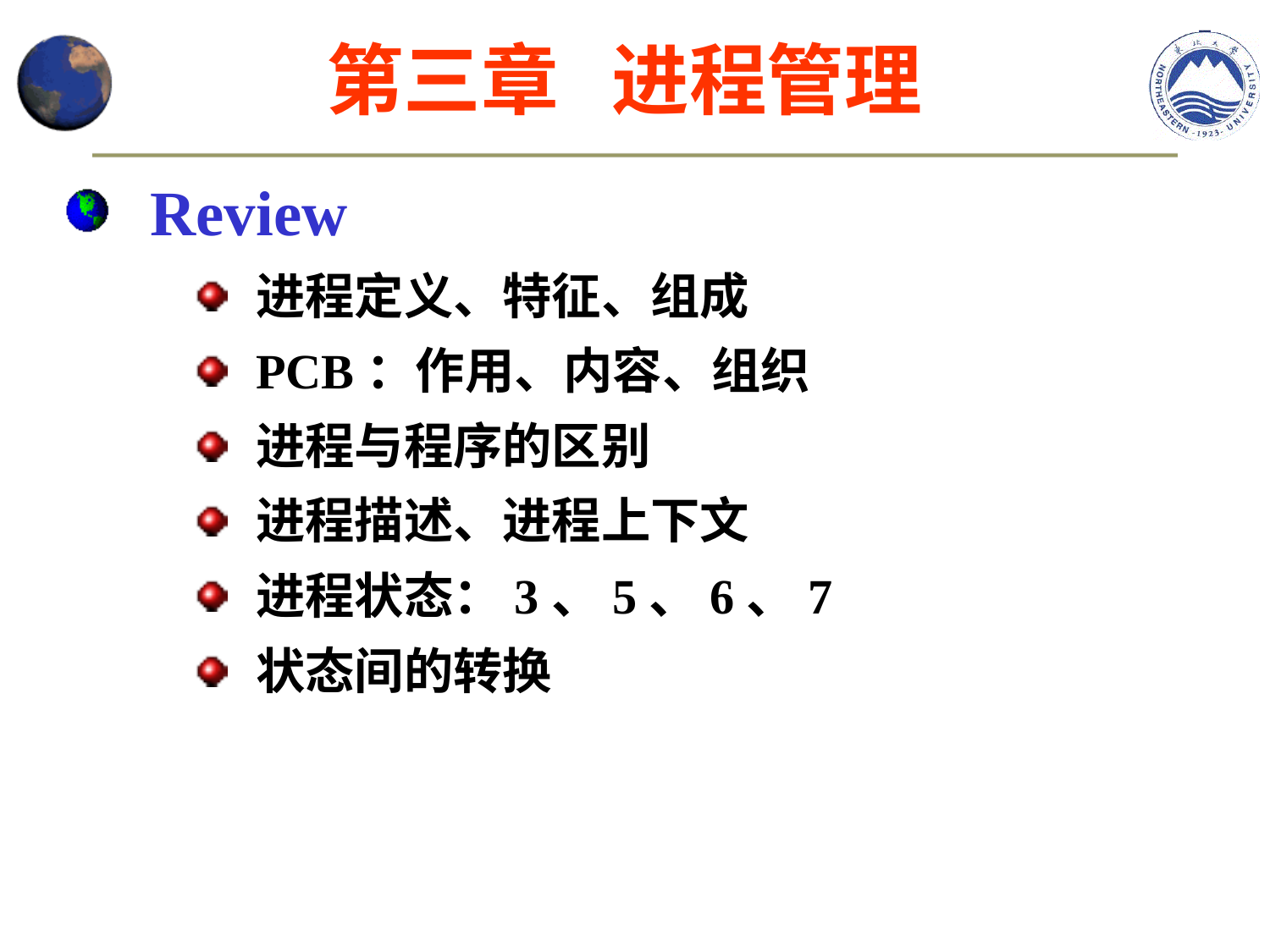

第三章   进程管理
Review
进程定义、特征、组成
PCB：作用、内容、组织
进程与程序的区别
进程描述、进程上下文
进程状态：3、5、6、7
状态间的转换